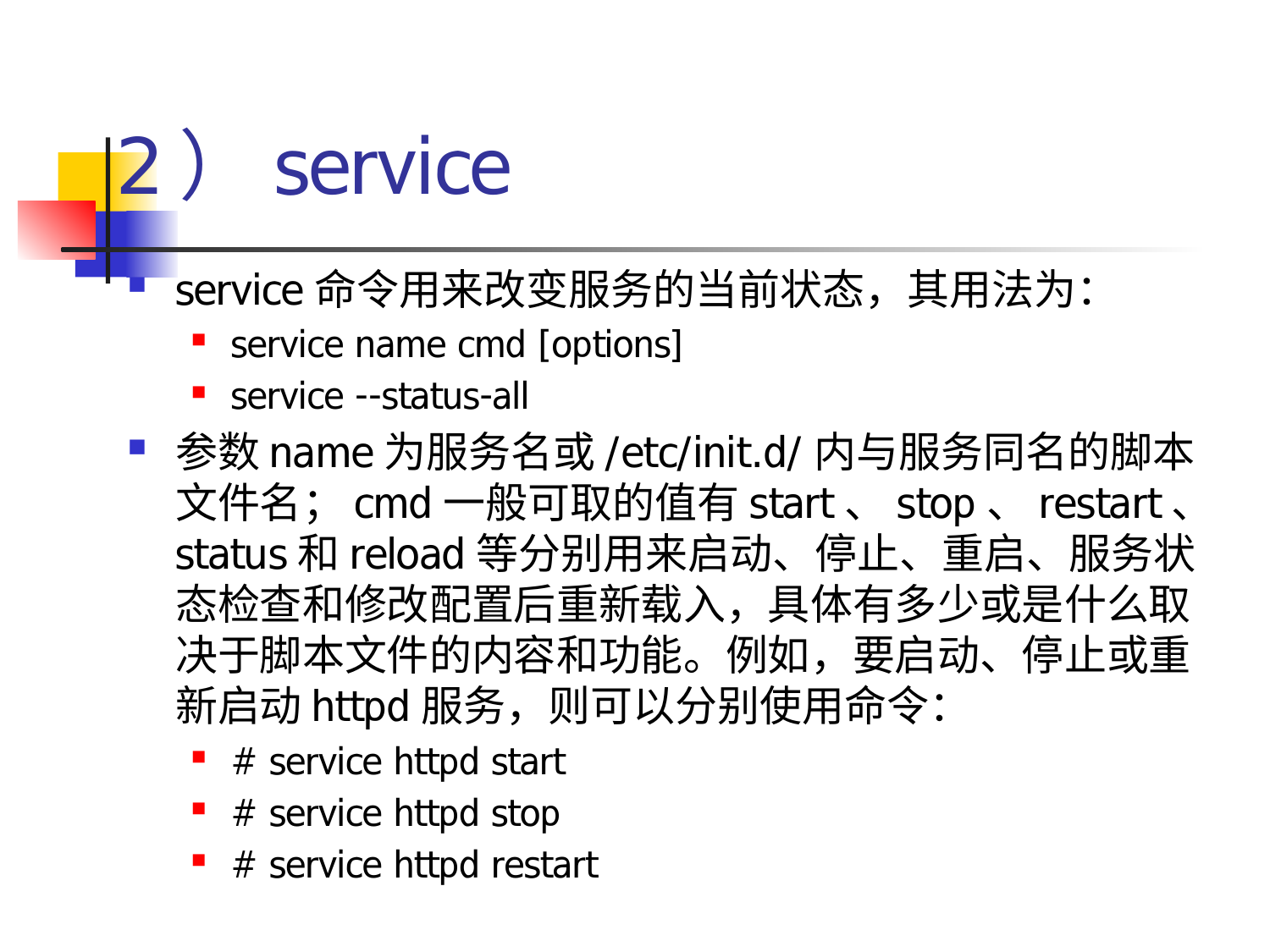

# 2）service
service命令用来改变服务的当前状态，其用法为：
service name cmd [options]
service --status-all
参数name为服务名或/etc/init.d/内与服务同名的脚本文件名；cmd一般可取的值有start、stop、restart、status和reload等分别用来启动、停止、重启、服务状态检查和修改配置后重新载入，具体有多少或是什么取决于脚本文件的内容和功能。例如，要启动、停止或重新启动httpd服务，则可以分别使用命令：
# service httpd start
# service httpd stop
# service httpd restart